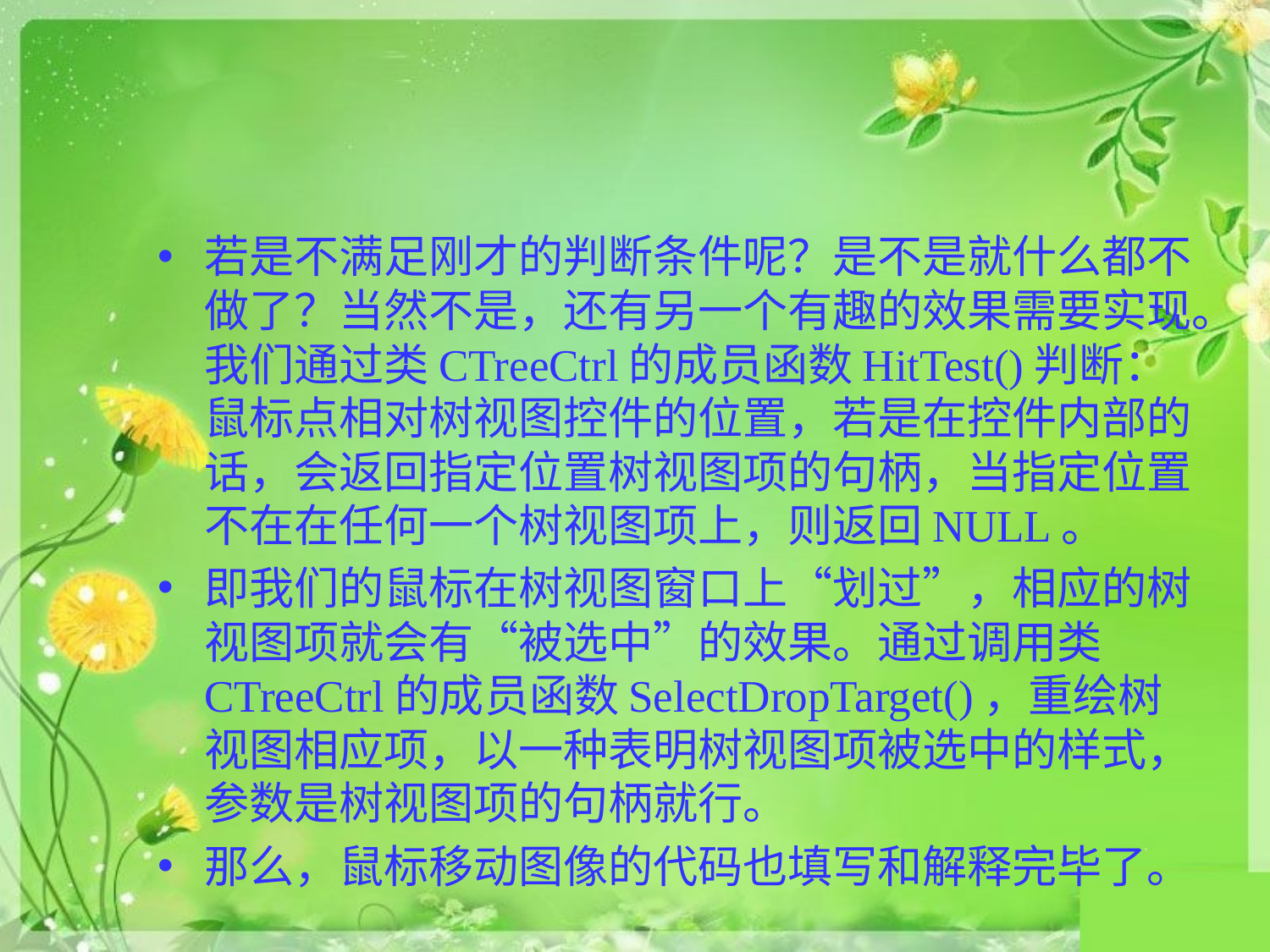

#
若是不满足刚才的判断条件呢？是不是就什么都不做了？当然不是，还有另一个有趣的效果需要实现。我们通过类CTreeCtrl的成员函数HitTest()判断：鼠标点相对树视图控件的位置，若是在控件内部的话，会返回指定位置树视图项的句柄，当指定位置不在在任何一个树视图项上，则返回NULL。
即我们的鼠标在树视图窗口上“划过”，相应的树视图项就会有“被选中”的效果。通过调用类CTreeCtrl的成员函数SelectDropTarget()，重绘树视图相应项，以一种表明树视图项被选中的样式，参数是树视图项的句柄就行。
那么，鼠标移动图像的代码也填写和解释完毕了。